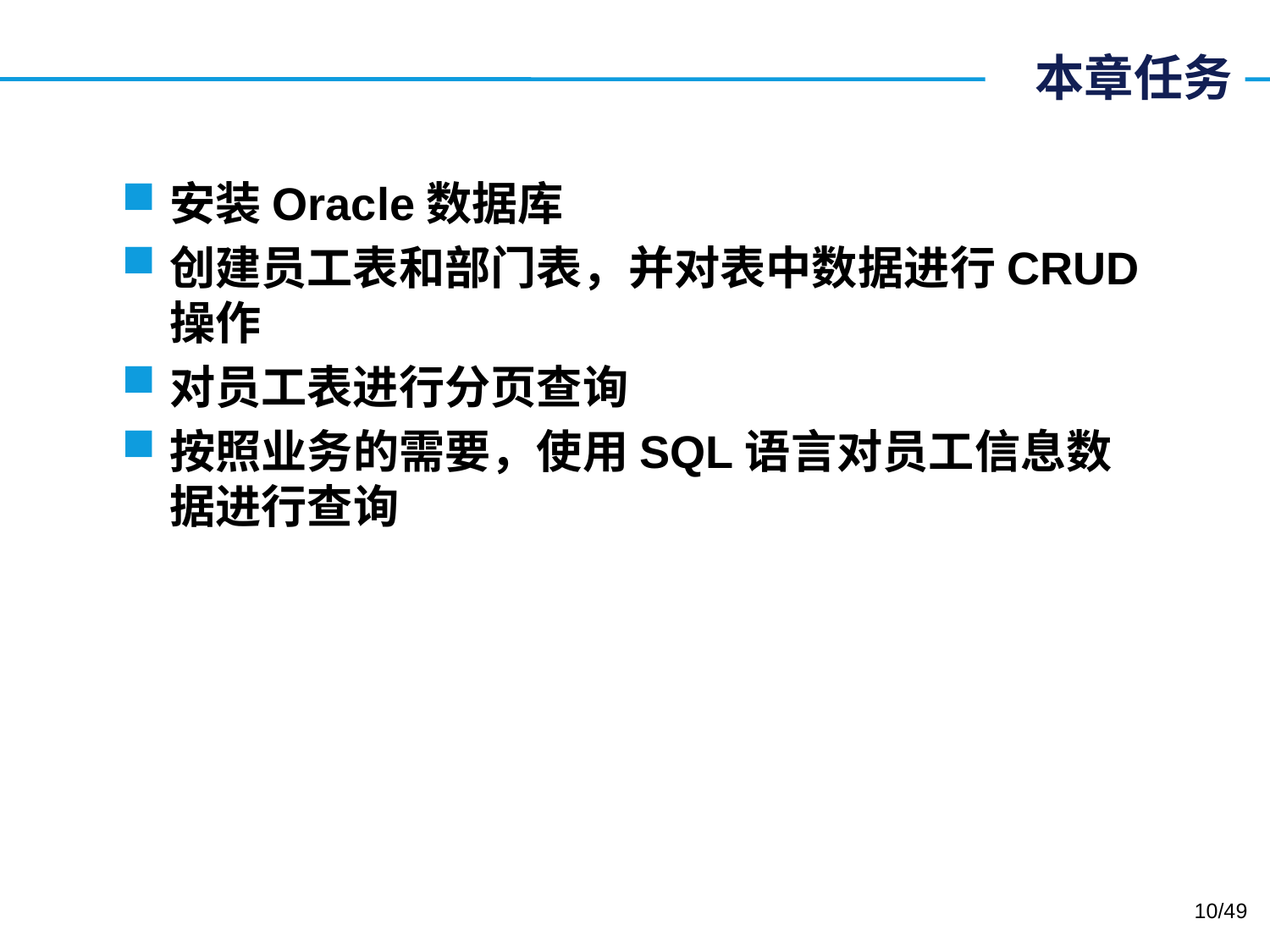

# 本章任务
安装Oracle数据库
创建员工表和部门表，并对表中数据进行CRUD操作
对员工表进行分页查询
按照业务的需要，使用SQL语言对员工信息数据进行查询

10/49